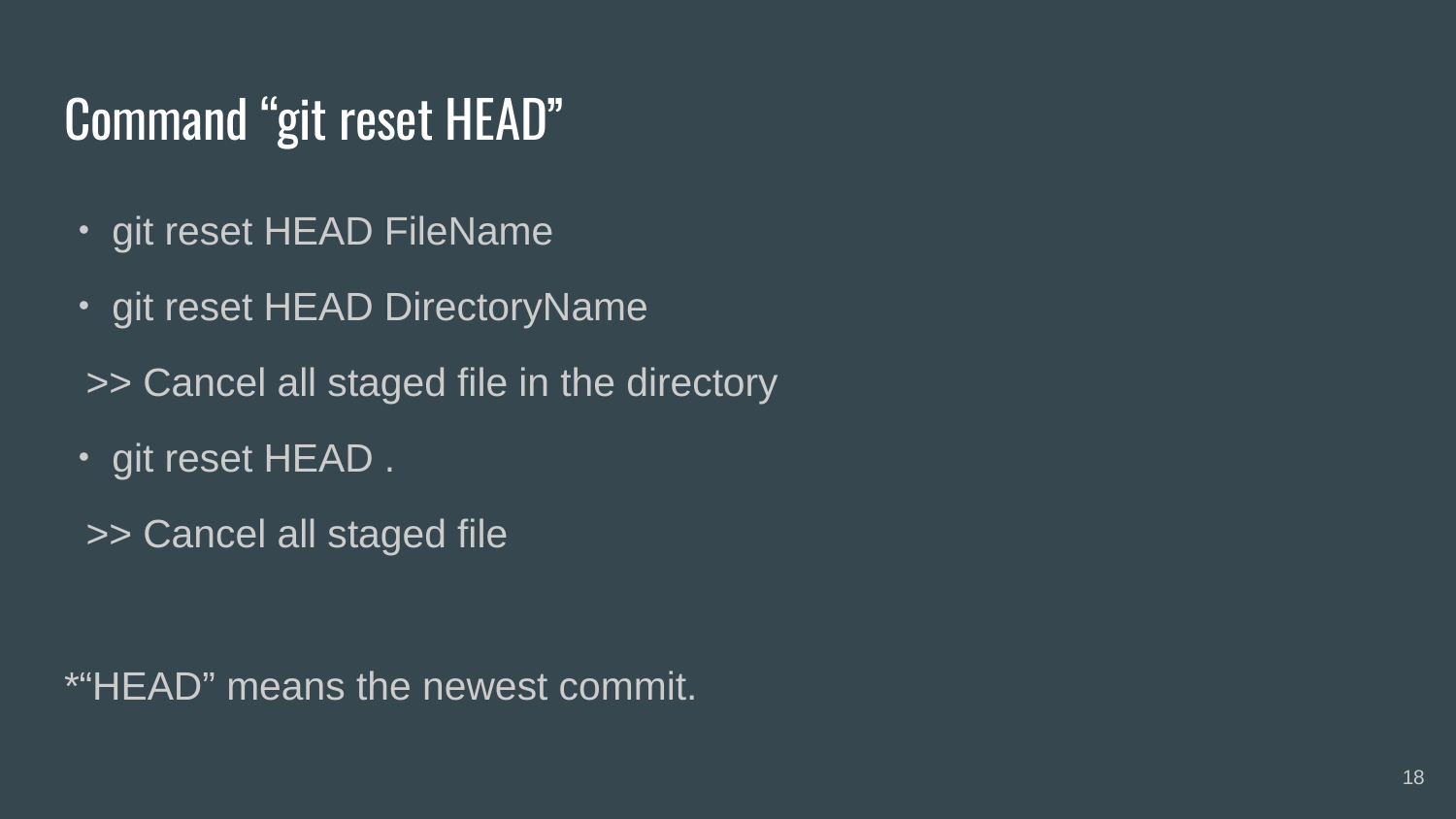

# Command “git reset HEAD”
・git reset HEAD FileName
・git reset HEAD DirectoryName
  >> Cancel all staged file in the directory
・git reset HEAD .
  >> Cancel all staged file

*“HEAD” means the newest commit.
18